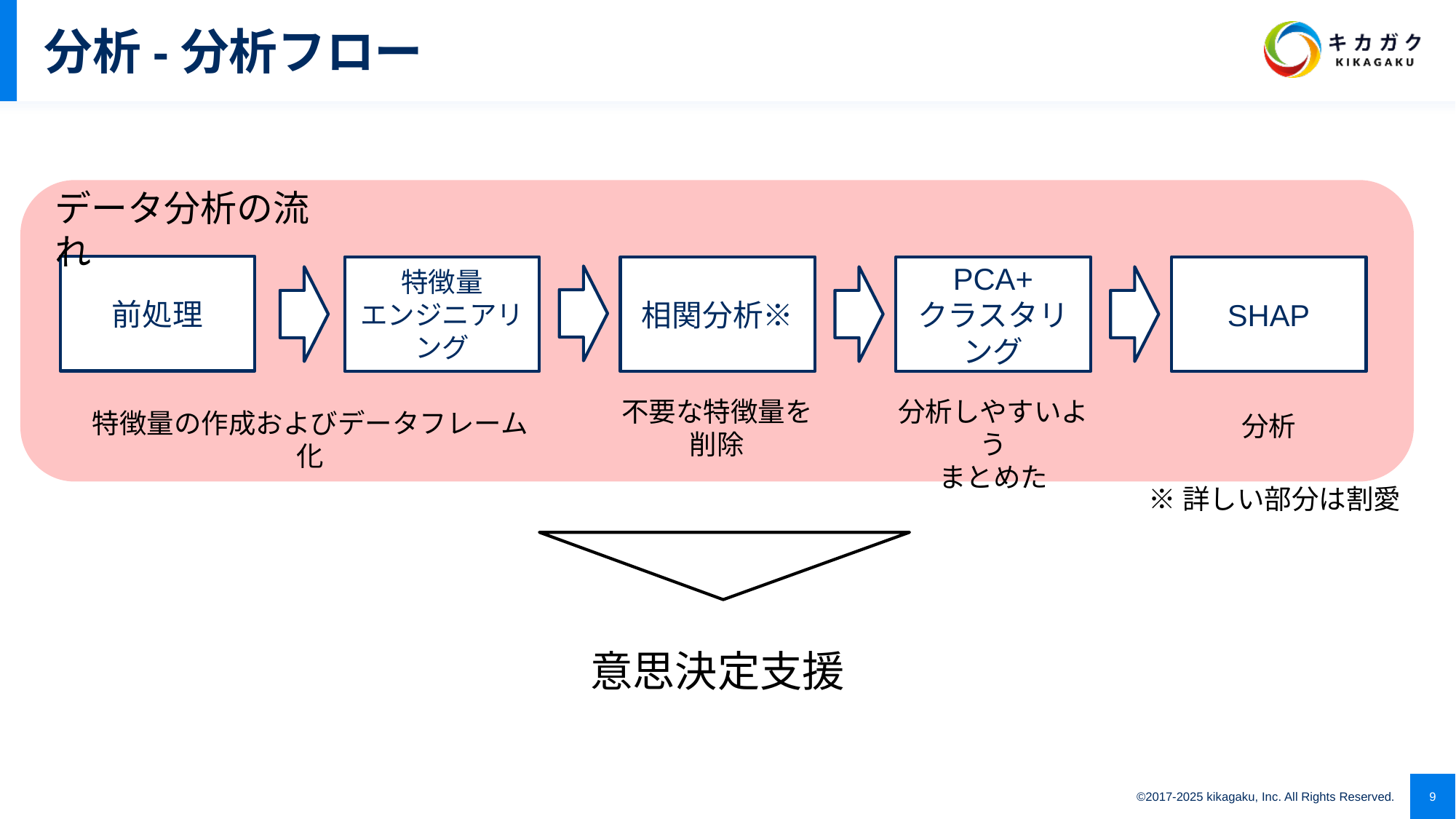

# 分析-分析フロー

データ分析の流れ
前処理
特徴量
エンジニアリング
相関分析※
PCA+
クラスタリング
SHAP

不要な特徴量を
削除
分析しやすいよう
まとめた
特徴量の作成およびデータフレーム化
分析
※詳しい部分は割愛

意思決定支援